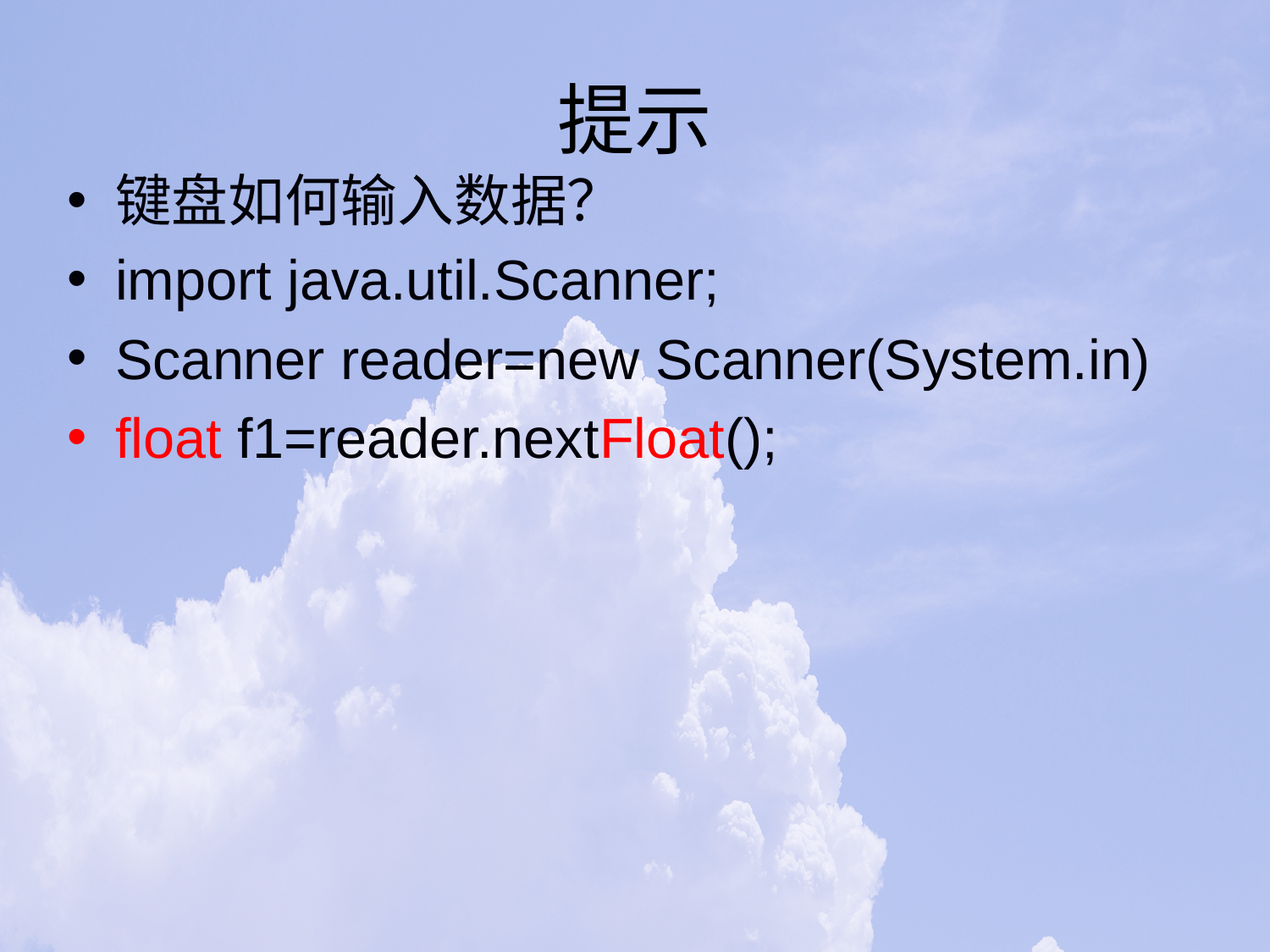

# 提示
键盘如何输入数据？
import java.util.Scanner;
Scanner reader=new Scanner(System.in)
float f1=reader.nextFloat();